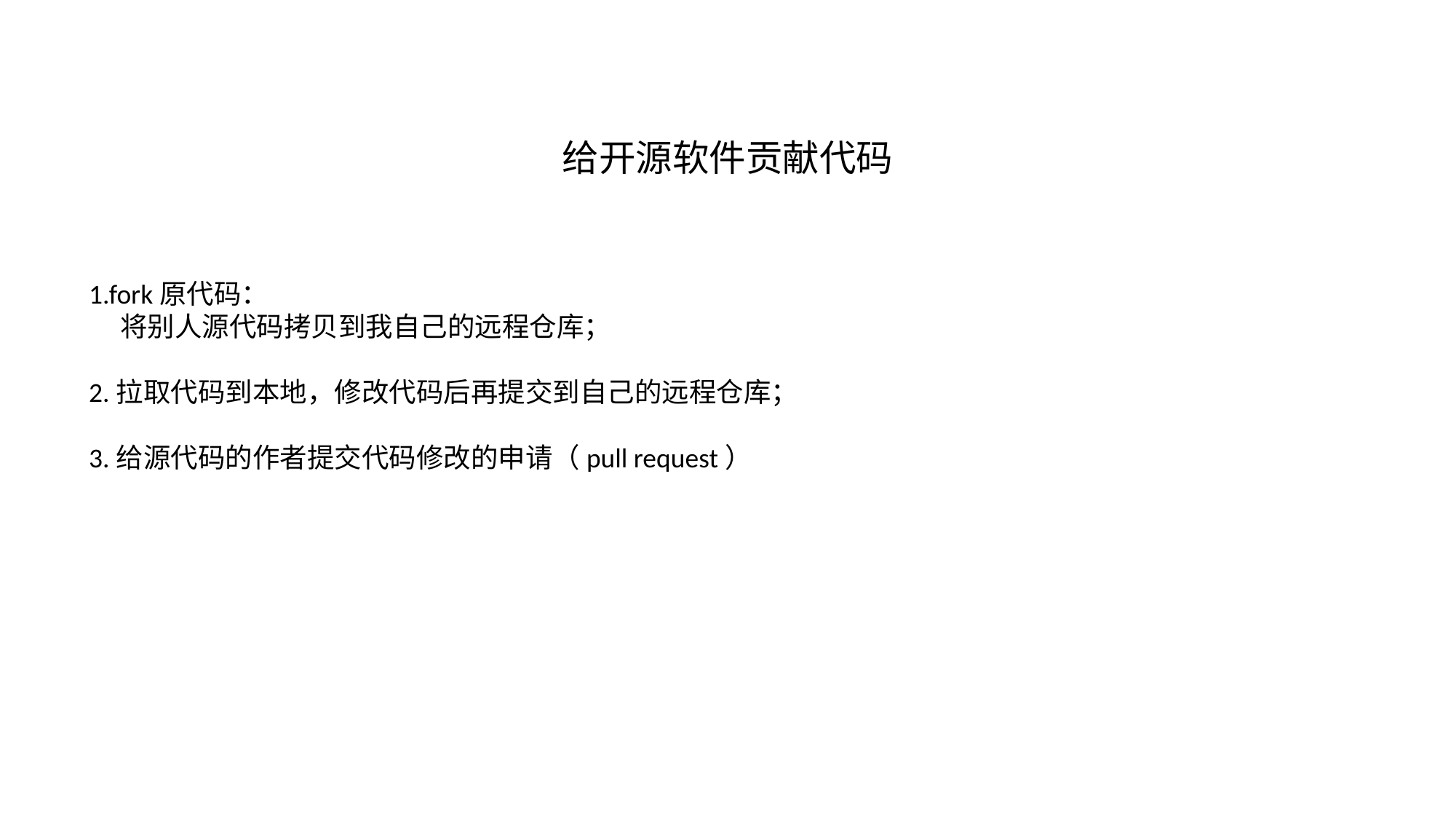

# 给开源软件贡献代码
1.fork原代码：
    将别人源代码拷贝到我自己的远程仓库；

2.拉取代码到本地，修改代码后再提交到自己的远程仓库；

3.给源代码的作者提交代码修改的申请（pull request）